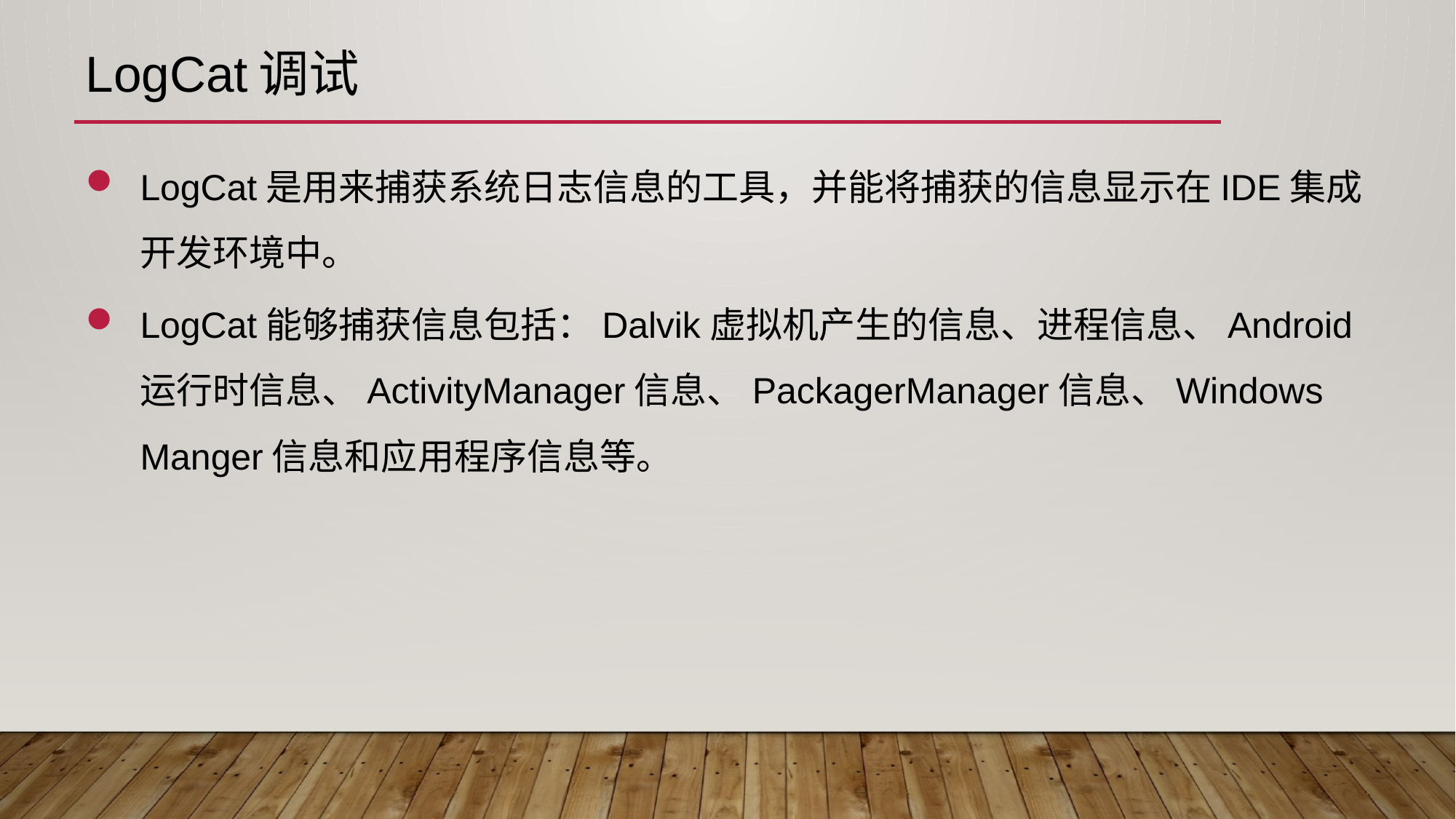

# LogCat调试
LogCat是用来捕获系统日志信息的工具，并能将捕获的信息显示在IDE集成开发环境中。
LogCat能够捕获信息包括：Dalvik虚拟机产生的信息、进程信息、Android运行时信息、ActivityManager信息、PackagerManager信息、Windows Manger信息和应用程序信息等。